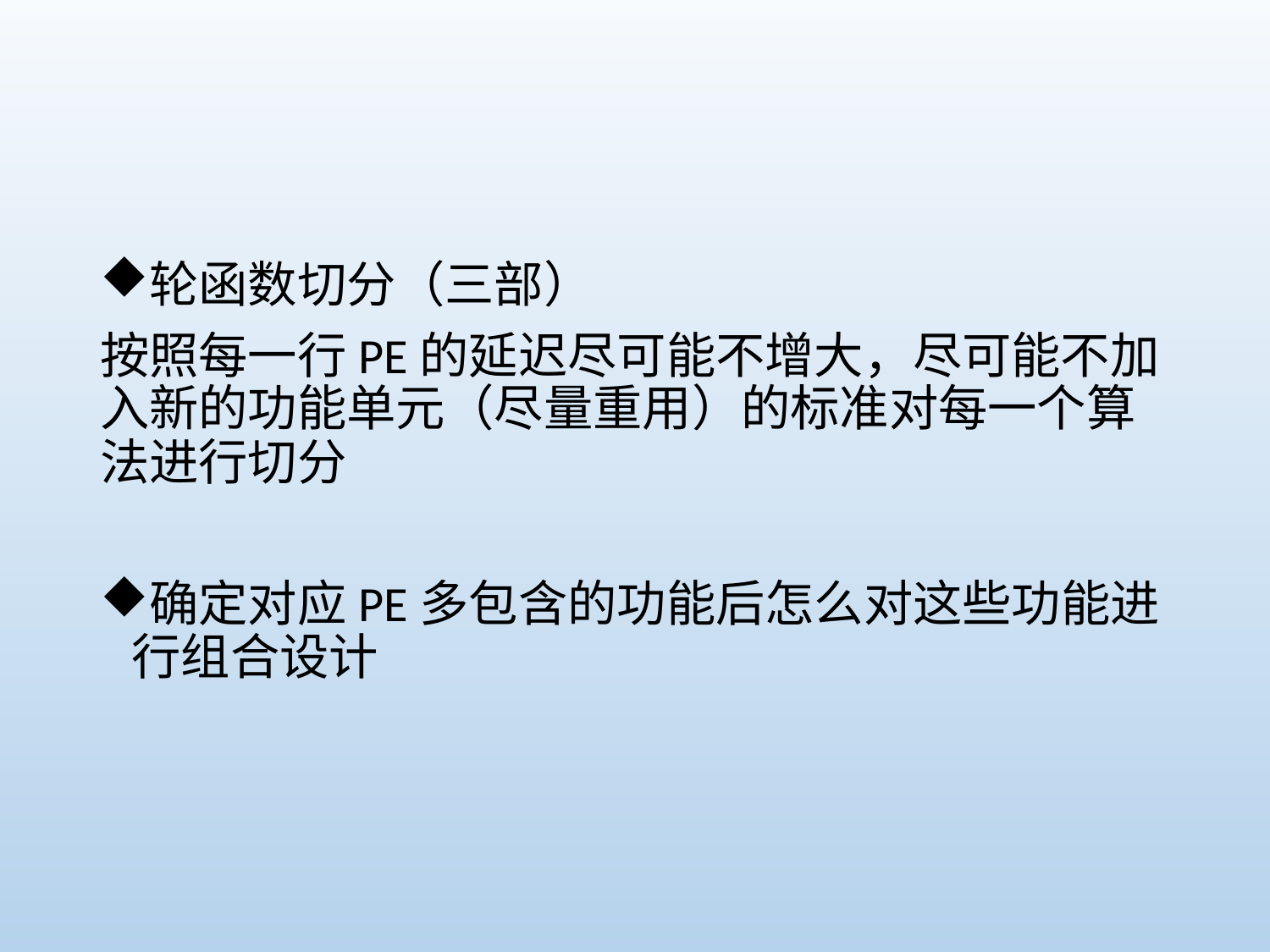

轮函数切分（三部）
按照每一行PE的延迟尽可能不增大，尽可能不加入新的功能单元（尽量重用）的标准对每一个算法进行切分

确定对应PE多包含的功能后怎么对这些功能进行组合设计